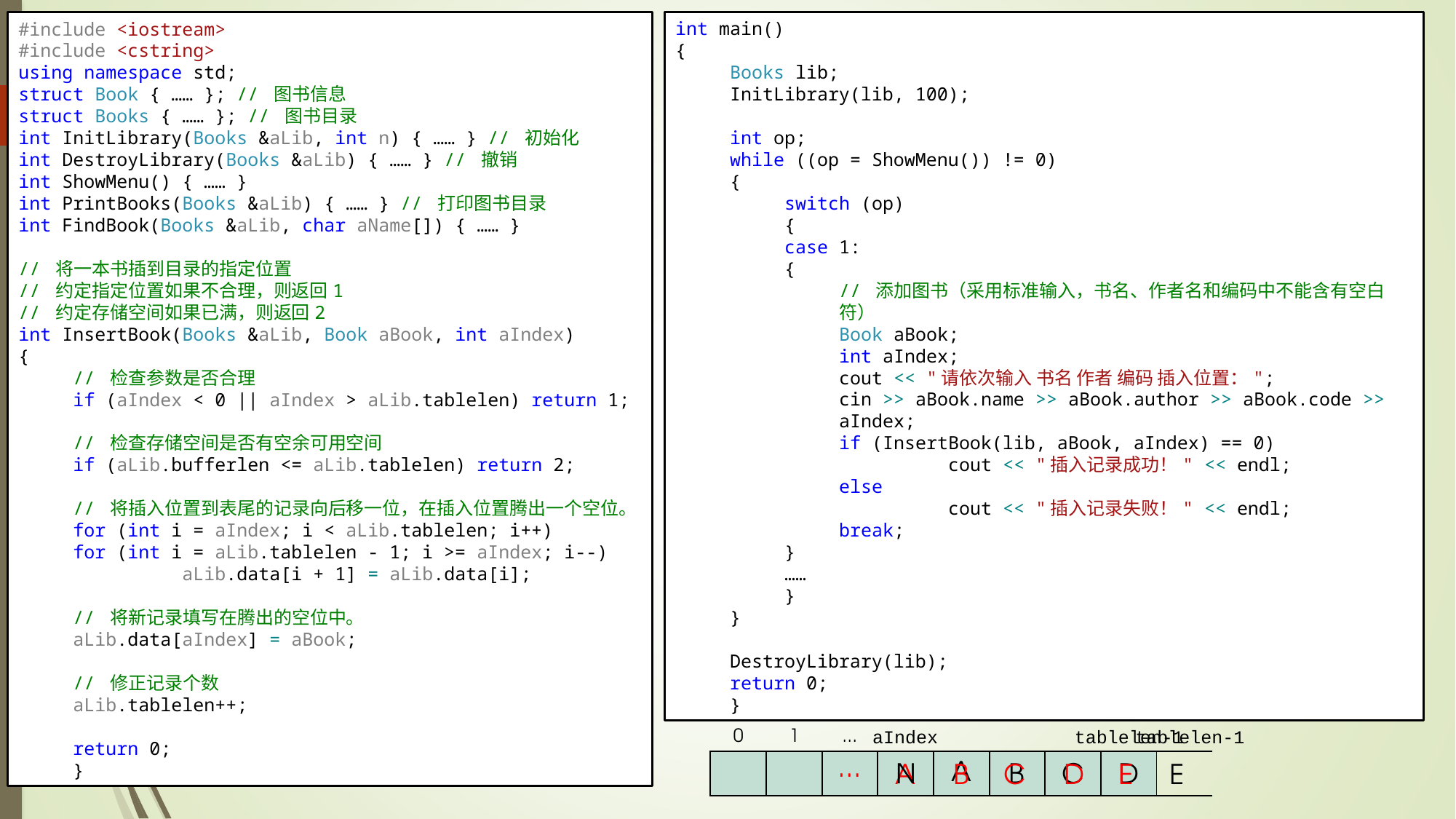

#include <iostream>
#include <cstring>
using namespace std;
struct Book { …… }; // 图书信息
struct Books { …… }; // 图书目录
int InitLibrary(Books &aLib, int n) { …… } // 初始化
int DestroyLibrary(Books &aLib) { …… } // 撤销
int ShowMenu() { …… }
int PrintBooks(Books &aLib) { …… } // 打印图书目录
int FindBook(Books &aLib, char aName[]) { …… }

// 将一本书插到目录的指定位置
// 约定指定位置如果不合理，则返回1
// 约定存储空间如果已满，则返回2
int InsertBook(Books &aLib, Book aBook, int aIndex)
{
// 检查参数是否合理
if (aIndex < 0 || aIndex > aLib.tablelen) return 1;

// 检查存储空间是否有空余可用空间
if (aLib.bufferlen <= aLib.tablelen) return 2;

// 将插入位置到表尾的记录向后移一位，在插入位置腾出一个空位。
for (int i = aIndex; i < aLib.tablelen; i++)
for (int i = aLib.tablelen - 1; i >= aIndex; i--)
	aLib.data[i + 1] = aLib.data[i];

// 将新记录填写在腾出的空位中。
aLib.data[aIndex] = aBook;

// 修正记录个数
aLib.tablelen++;

return 0;
}
int main()
{
Books lib;
InitLibrary(lib, 100);

int op;
while ((op = ShowMenu()) != 0)
{
switch (op)
{
case 1:
{
// 添加图书（采用标准输入，书名、作者名和编码中不能含有空白符）
Book aBook;
int aIndex;
cout << "请依次输入 书名 作者 编码 插入位置：";
cin >> aBook.name >> aBook.author >> aBook.code >> aIndex;
if (InsertBook(lib, aBook, aIndex) == 0)
	cout << "插入记录成功！" << endl;
else
	cout << "插入记录失败！" << endl;
break;
}
……
}
}

DestroyLibrary(lib);
return 0;
}
| 0 | 1 | ... |  |  |  |  |  |  |
| --- | --- | --- | --- | --- | --- | --- | --- | --- |
|  |  | … |  |  |  |  |  |  |
tablelen-1
aIndex
tablelen-1
A
N
D
B
C
A
B
C
D
E
E